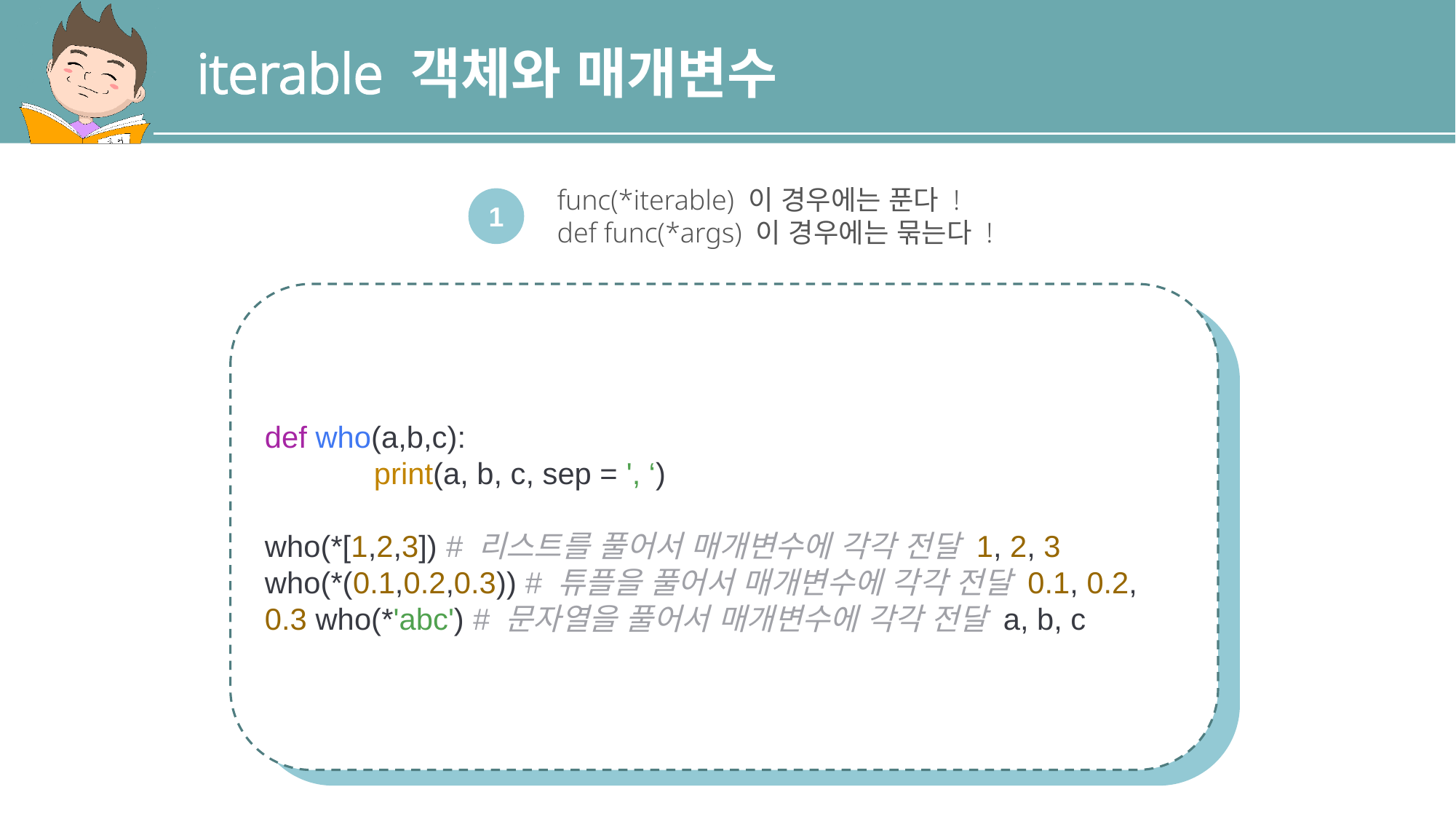

iterable 객체와 매개변수
func(*iterable) 이 경우에는 푼다 !
def func(*args) 이 경우에는 묶는다 !
1
def who(a,b,c):
	print(a, b, c, sep = ', ‘)

who(*[1,2,3]) # 리스트를 풀어서 매개변수에 각각 전달 1, 2, 3
who(*(0.1,0.2,0.3)) # 튜플을 풀어서 매개변수에 각각 전달 0.1, 0.2, 0.3 who(*'abc') # 문자열을 풀어서 매개변수에 각각 전달 a, b, c